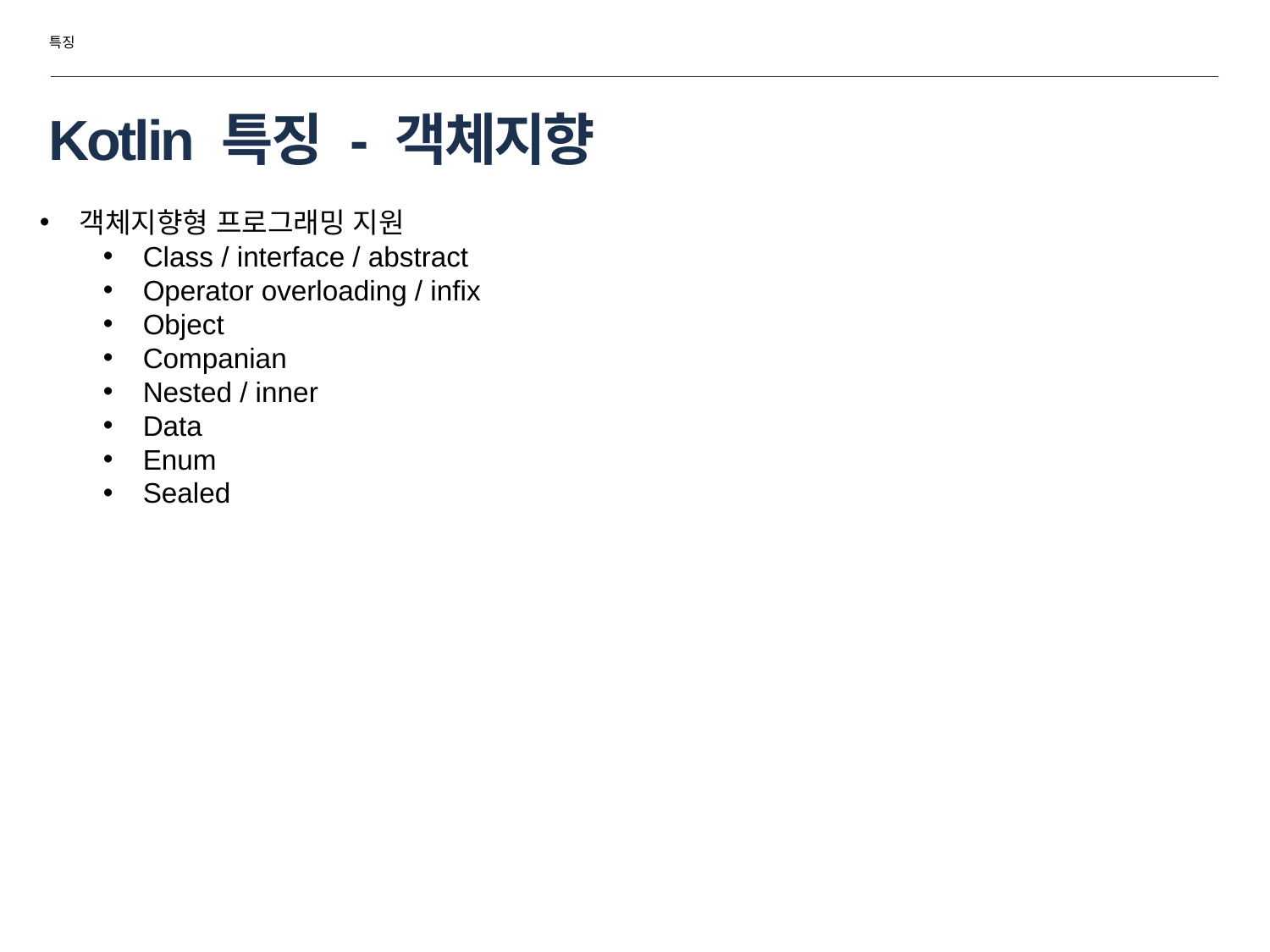

특징
# Kotlin 특징 - 객체지향
객체지향형 프로그래밍 지원
Class / interface / abstract
Operator overloading / infix
Object
Companian
Nested / inner
Data
Enum
Sealed